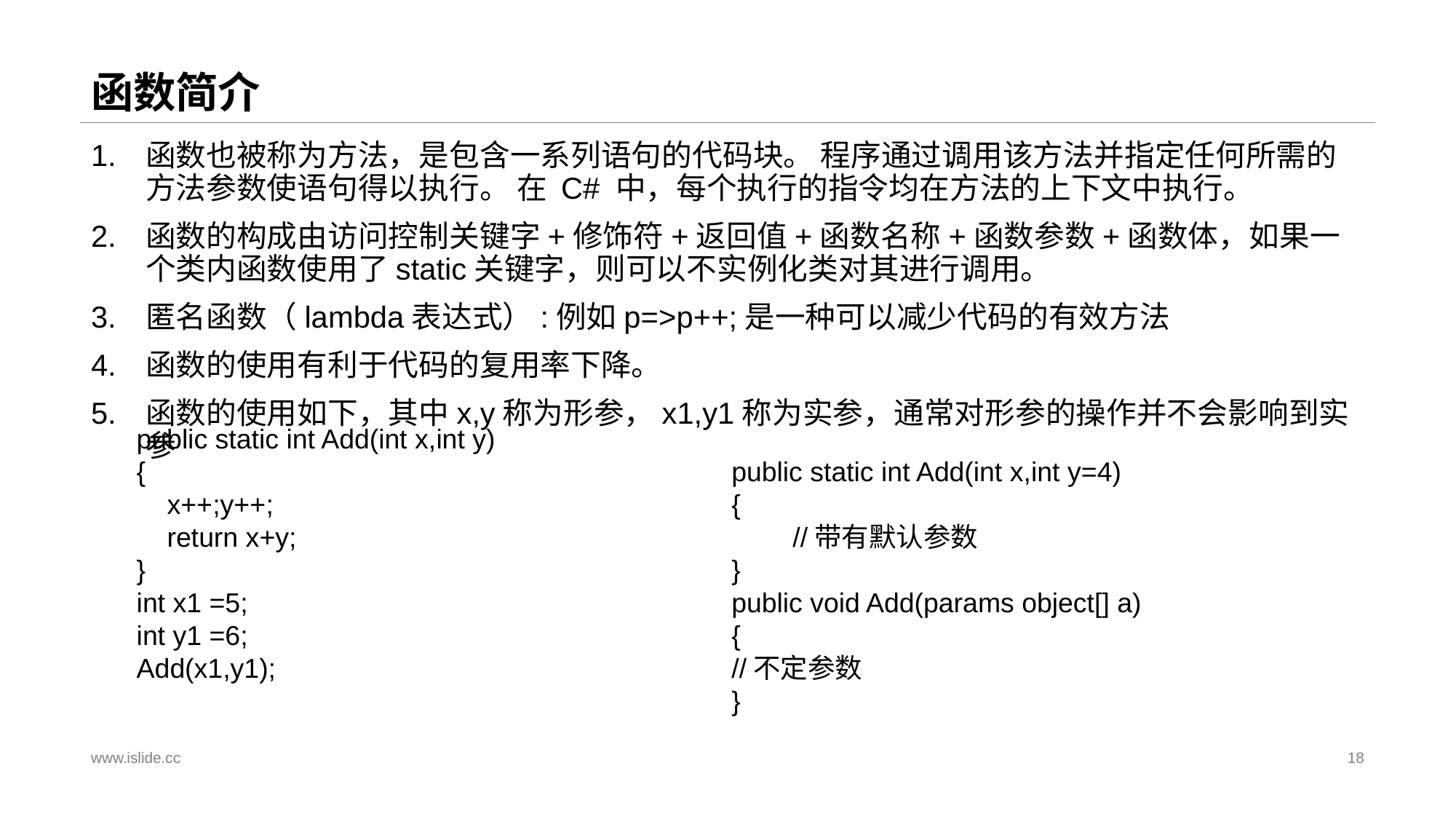

# 函数简介
函数也被称为方法，是包含一系列语句的代码块。 程序通过调用该方法并指定任何所需的方法参数使语句得以执行。 在 C# 中，每个执行的指令均在方法的上下文中执行。
函数的构成由访问控制关键字+修饰符+返回值+函数名称+函数参数+函数体，如果一个类内函数使用了static关键字，则可以不实例化类对其进行调用。
匿名函数（lambda表达式）:例如p=>p++;是一种可以减少代码的有效方法
函数的使用有利于代码的复用率下降。
函数的使用如下，其中x,y称为形参，x1,y1称为实参，通常对形参的操作并不会影响到实参
public static int Add(int x,int y)
{
    x++;y++;
    return x+y;
}
int x1 =5;
int y1 =6;
Add(x1,y1);
public static int Add(int x,int y=4)
{
        //带有默认参数
}
public void Add(params object[] a)
{
//不定参数
}
www.islide.cc
18